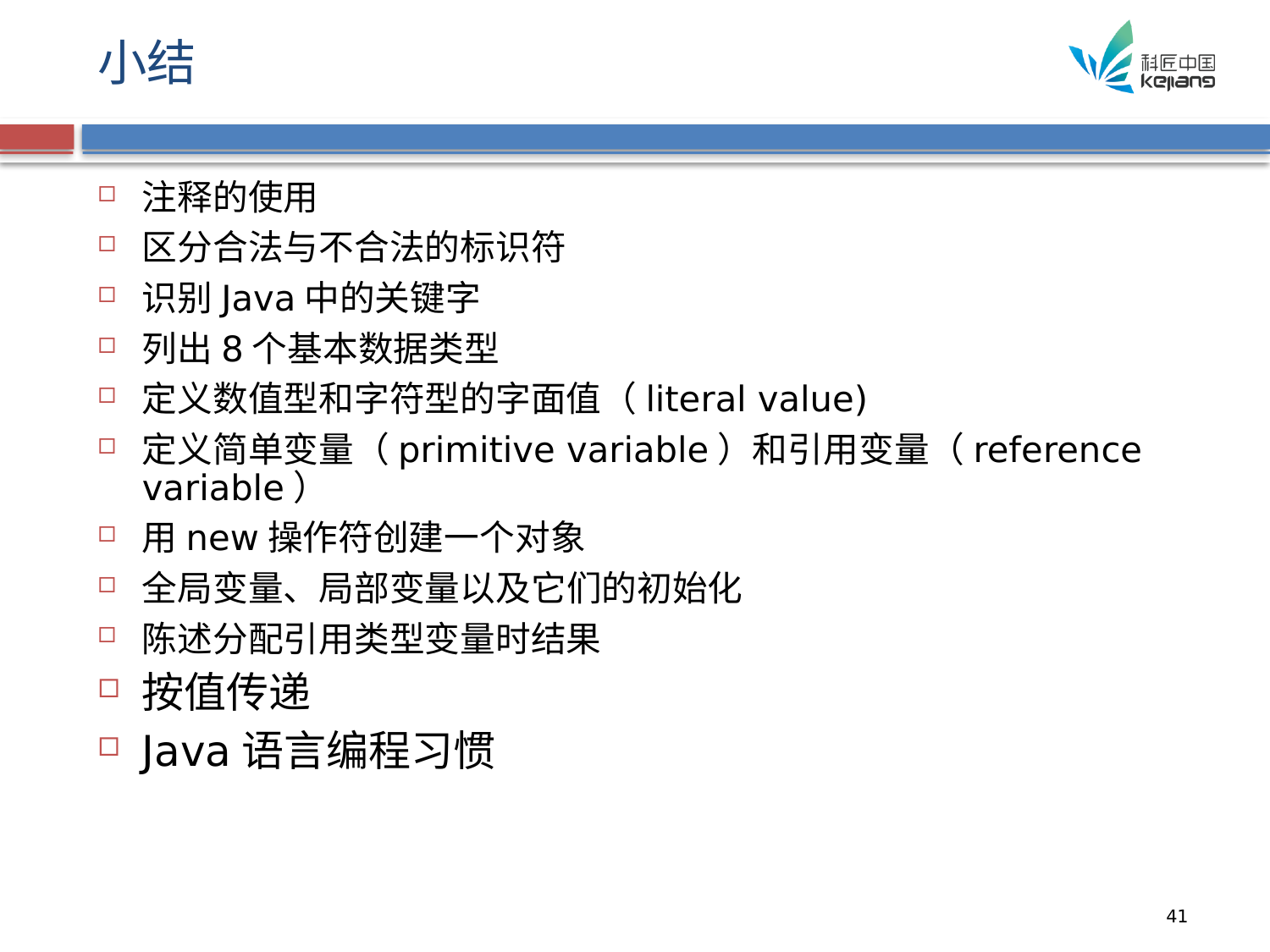

# 小结
注释的使用
区分合法与不合法的标识符
识别Java中的关键字
列出8个基本数据类型
定义数值型和字符型的字面值（literal value)
定义简单变量（primitive variable）和引用变量（reference variable）
用new操作符创建一个对象
全局变量、局部变量以及它们的初始化
陈述分配引用类型变量时结果
按值传递
Java语言编程习惯
41